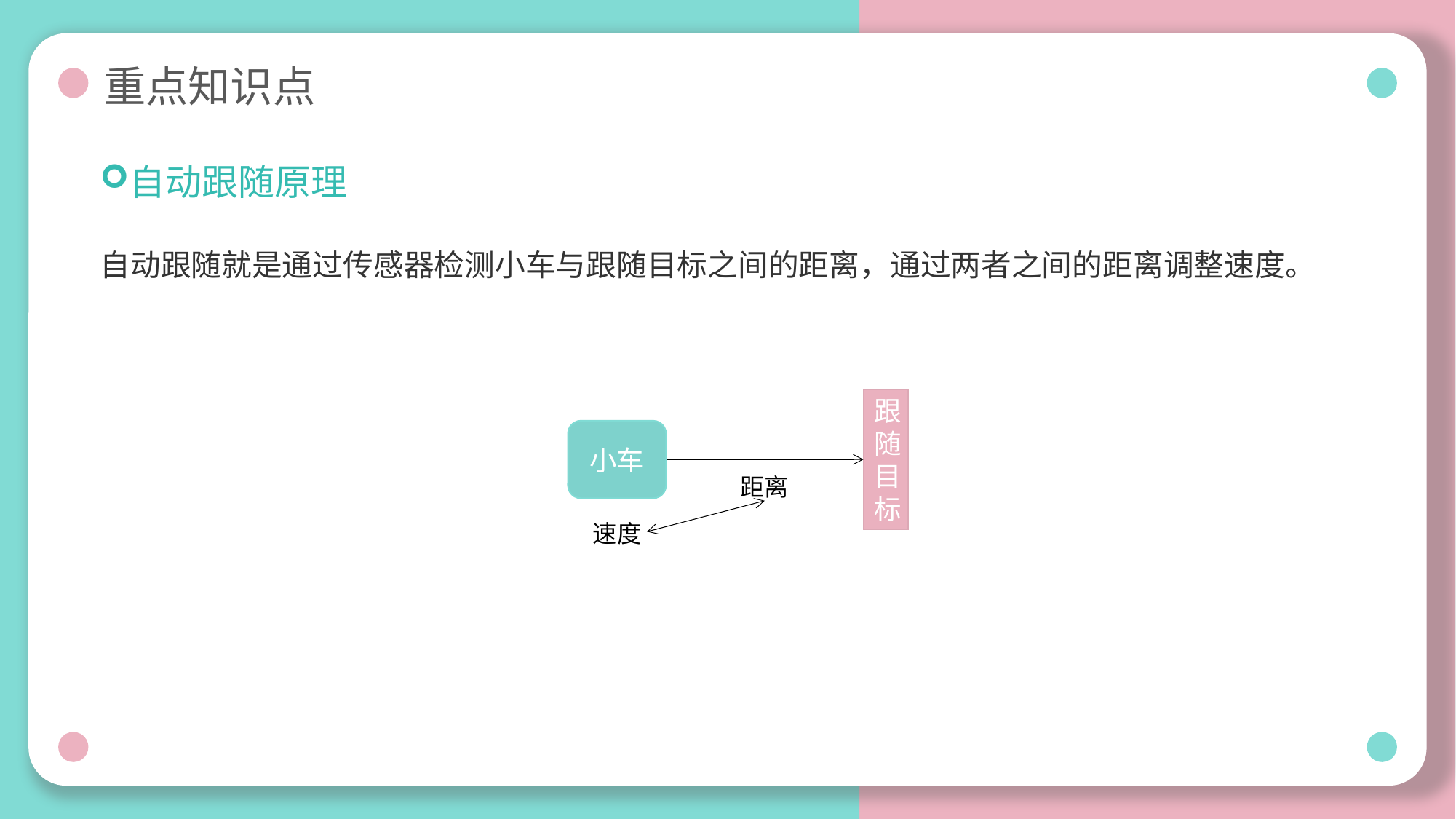

# 重点知识点
自动跟随原理
自动跟随就是通过传感器检测小车与跟随目标之间的距离，通过两者之间的距离调整速度。
跟随目标
小车
距离
速度